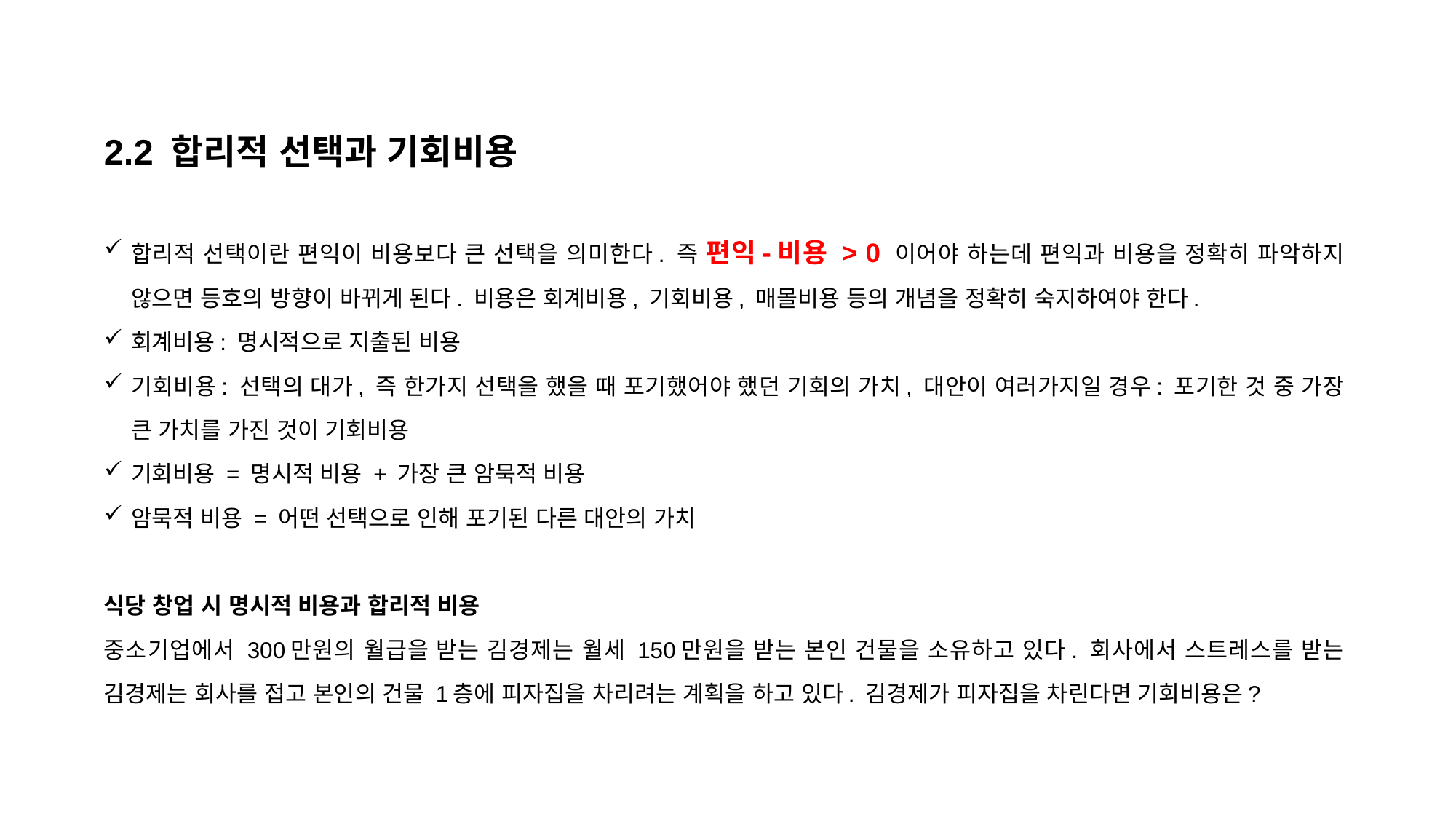

2.2 합리적 선택과 기회비용

합리적 선택이란 편익이 비용보다 큰 선택을 의미한다. 즉 편익-비용 > 0 이어야 하는데 편익과 비용을 정확히 파악하지 않으면 등호의 방향이 바뀌게 된다. 비용은 회계비용, 기회비용, 매몰비용 등의 개념을 정확히 숙지하여야 한다.
회계비용: 명시적으로 지출된 비용
기회비용: 선택의 대가, 즉 한가지 선택을 했을 때 포기했어야 했던 기회의 가치, 대안이 여러가지일 경우: 포기한 것 중 가장 큰 가치를 가진 것이 기회비용
기회비용 = 명시적 비용 + 가장 큰 암묵적 비용
암묵적 비용 = 어떤 선택으로 인해 포기된 다른 대안의 가치

식당 창업 시 명시적 비용과 합리적 비용
중소기업에서 300만원의 월급을 받는 김경제는 월세 150만원을 받는 본인 건물을 소유하고 있다. 회사에서 스트레스를 받는 김경제는 회사를 접고 본인의 건물 1층에 피자집을 차리려는 계획을 하고 있다. 김경제가 피자집을 차린다면 기회비용은?